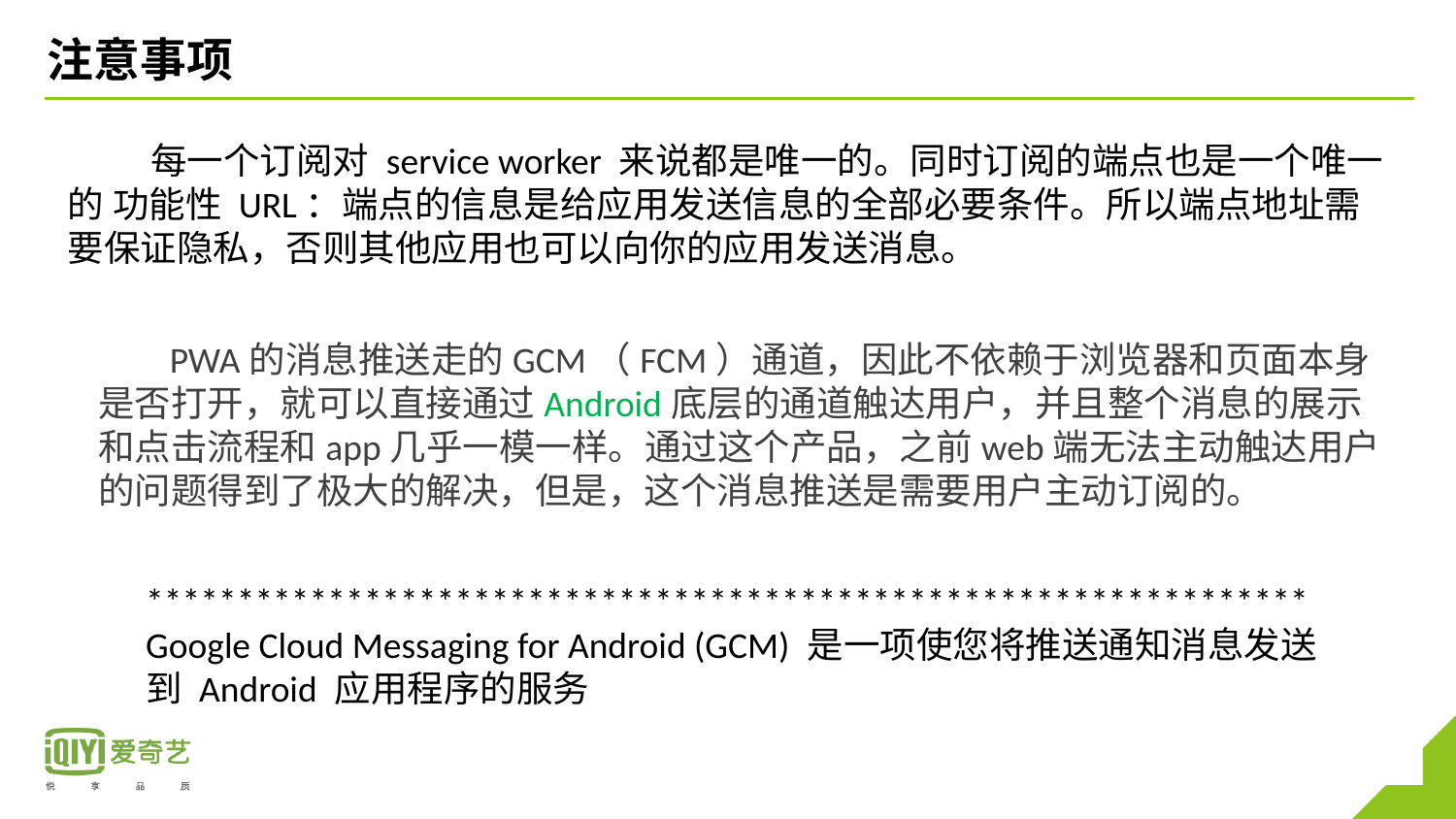

# 注意事项
         每一个订阅对 service worker 来说都是唯一的。同时订阅的端点也是一个唯一的 功能性 URL：端点的信息是给应用发送信息的全部必要条件。所以端点地址需要保证隐私，否则其他应用也可以向你的应用发送消息。
       PWA的消息推送走的GCM（FCM）通道，因此不依赖于浏览器和页面本身是否打开，就可以直接通过Android底层的通道触达用户，并且整个消息的展示和点击流程和app几乎一模一样。通过这个产品，之前web端无法主动触达用户的问题得到了极大的解决，但是，这个消息推送是需要用户主动订阅的。
****************************************************************
Google Cloud Messaging for Android (GCM) 是一项使您将推送通知消息发送到 Android 应用程序的服务